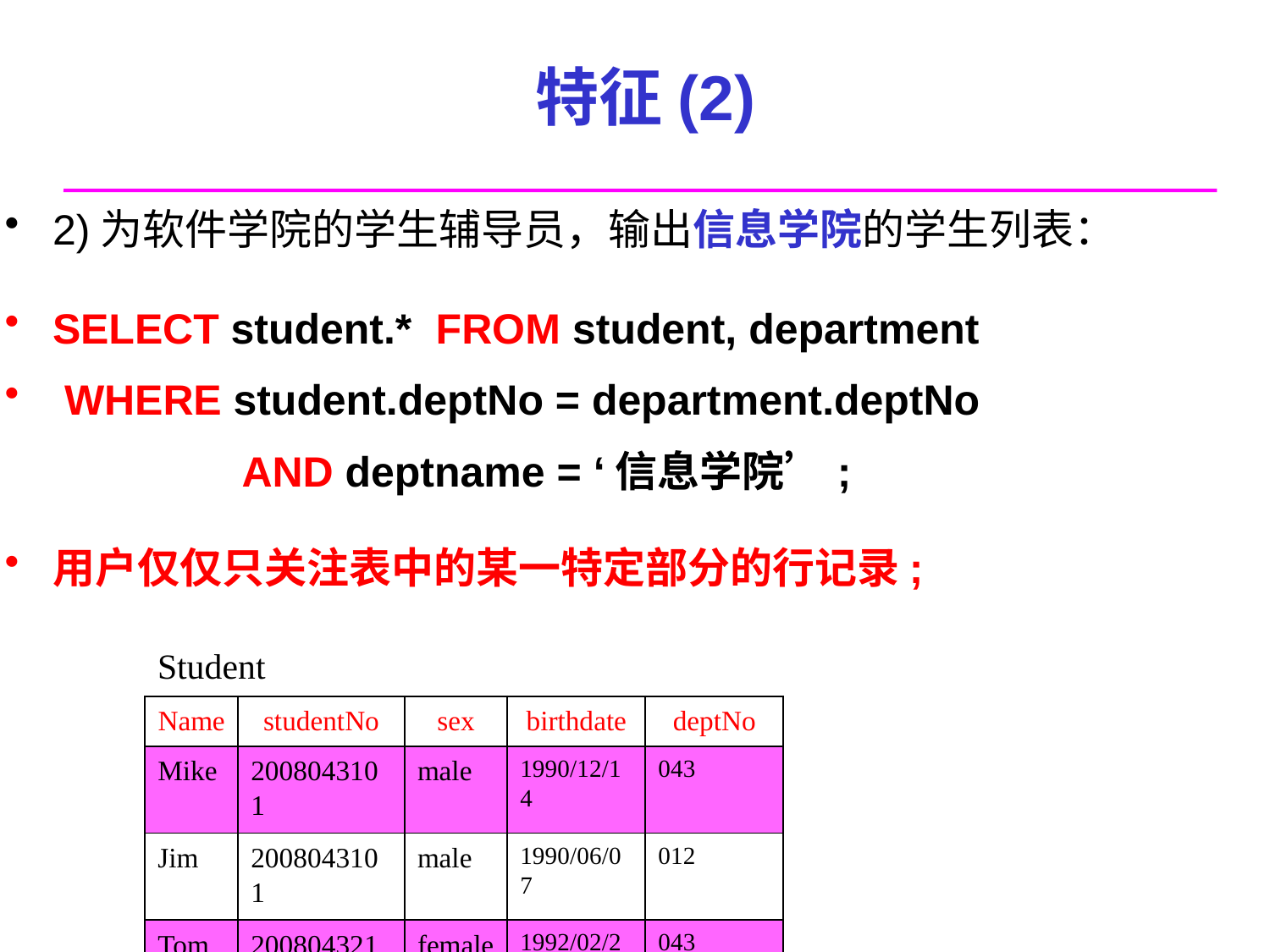

# 特征(2)
2)为软件学院的学生辅导员，输出信息学院的学生列表：

SELECT student.*  FROM student, department
 WHERE student.deptNo = department.deptNo
                    AND deptname = ‘信息学院’;

用户仅仅只关注表中的某一特定部分的行记录;
Student
| Name | studentNo | sex | birthdate | deptNo |
| --- | --- | --- | --- | --- |
| Mike | 2008043101 | male | 1990/12/14 | 043 |
| Jim | 2008043101 | male | 1990/06/07 | 012 |
| Tom | 2008043214 | female | 1992/02/21 | 043 |
| Mary | 2008043332 | female | 1988/07/09 | 042 |